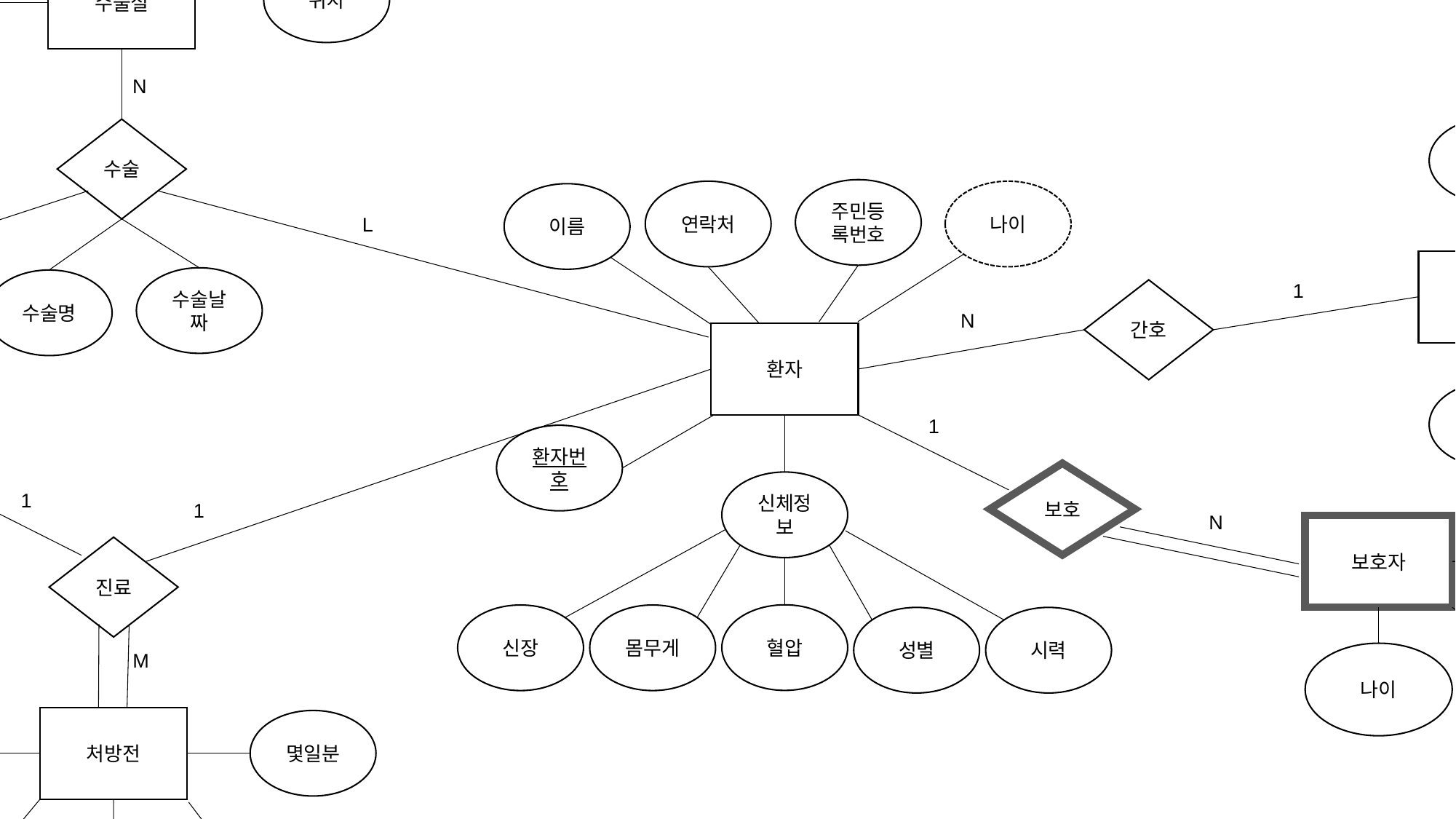

수술실
위치
수술방번호
N
연락처
수술
의사번호
이름
위치
주민등록번호
연락처
나이
이름
M
L
간호사
간호사번호
수술날짜
수술명
1
간호
이용
의사
진료실
1
1
N
환자
이름
1
연락처
직급
진료실번호
N
환자번호
보호
신체정보
1
1
소속
N
이름
보호자
진료
혈압
몸무게
신장
성별
시력
1
M
나이
연락처
처방전
처방전id
몇일분
과
병명
약품이름
진료날짜
과이름
위치